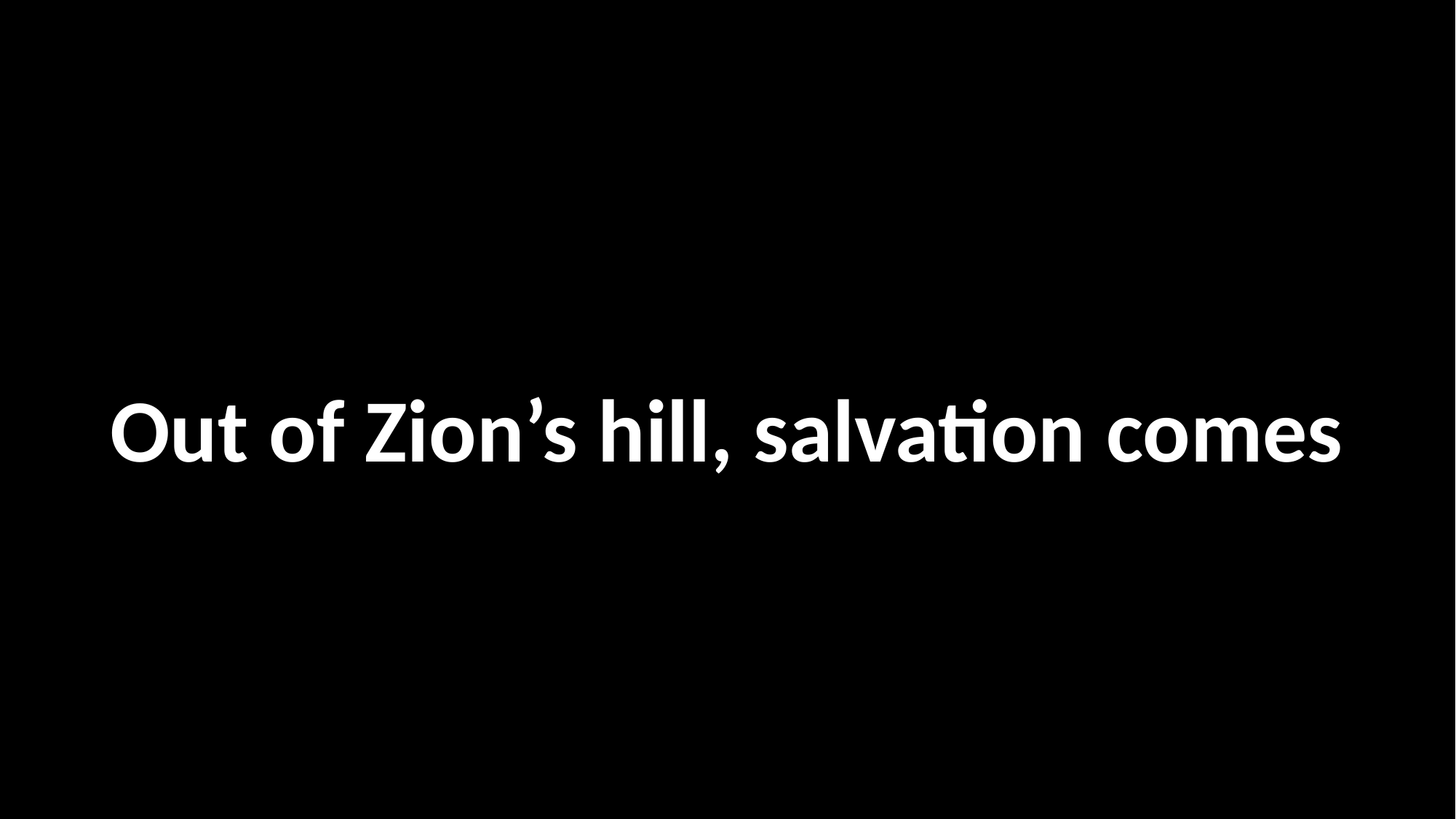

Out of Zion’s hill, salvation comes
시온에서 구원이 임하네